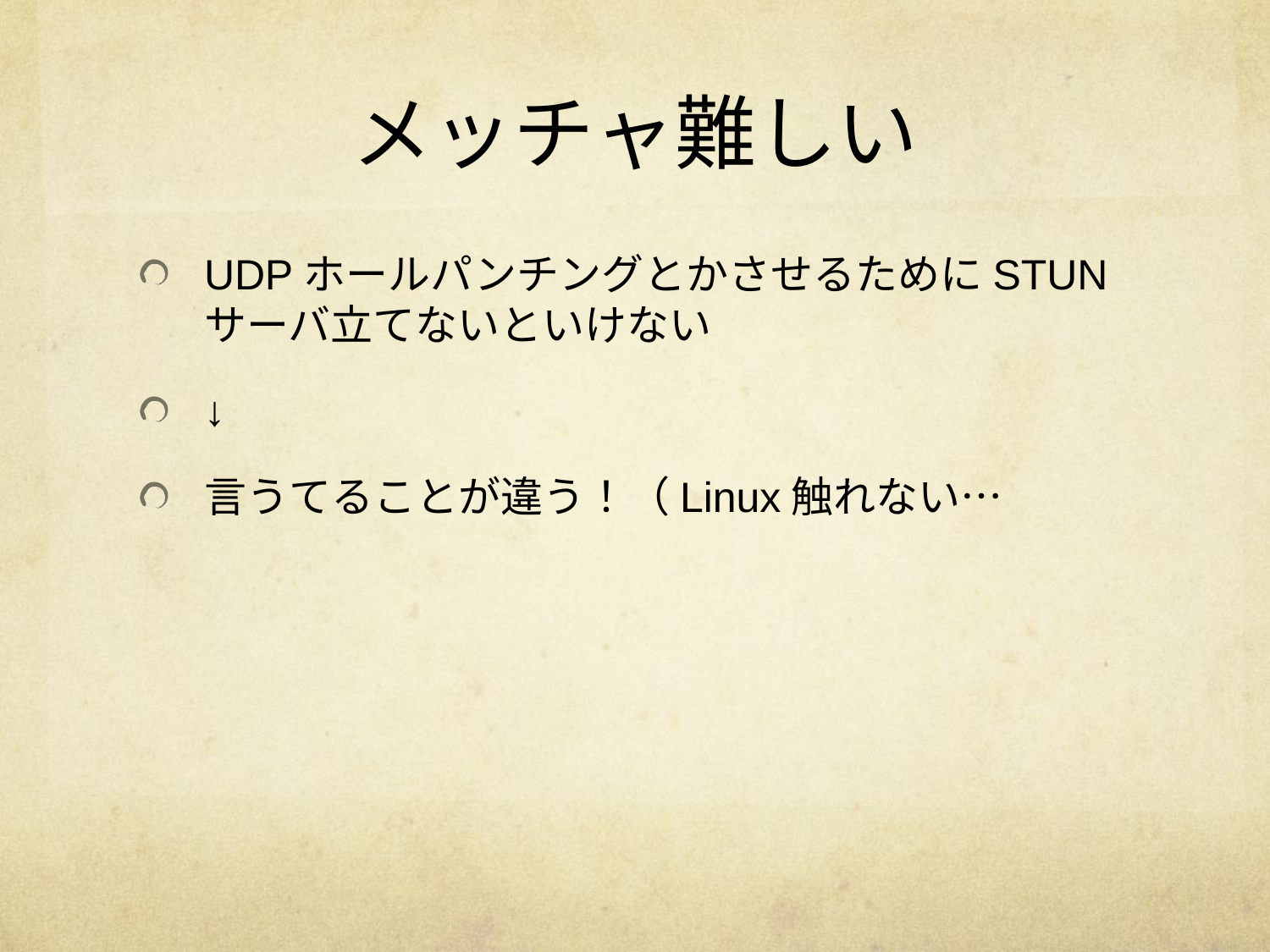

# メッチャ難しい
UDPホールパンチングとかさせるためにSTUNサーバ立てないといけない
↓
言うてることが違う！（Linux触れない…